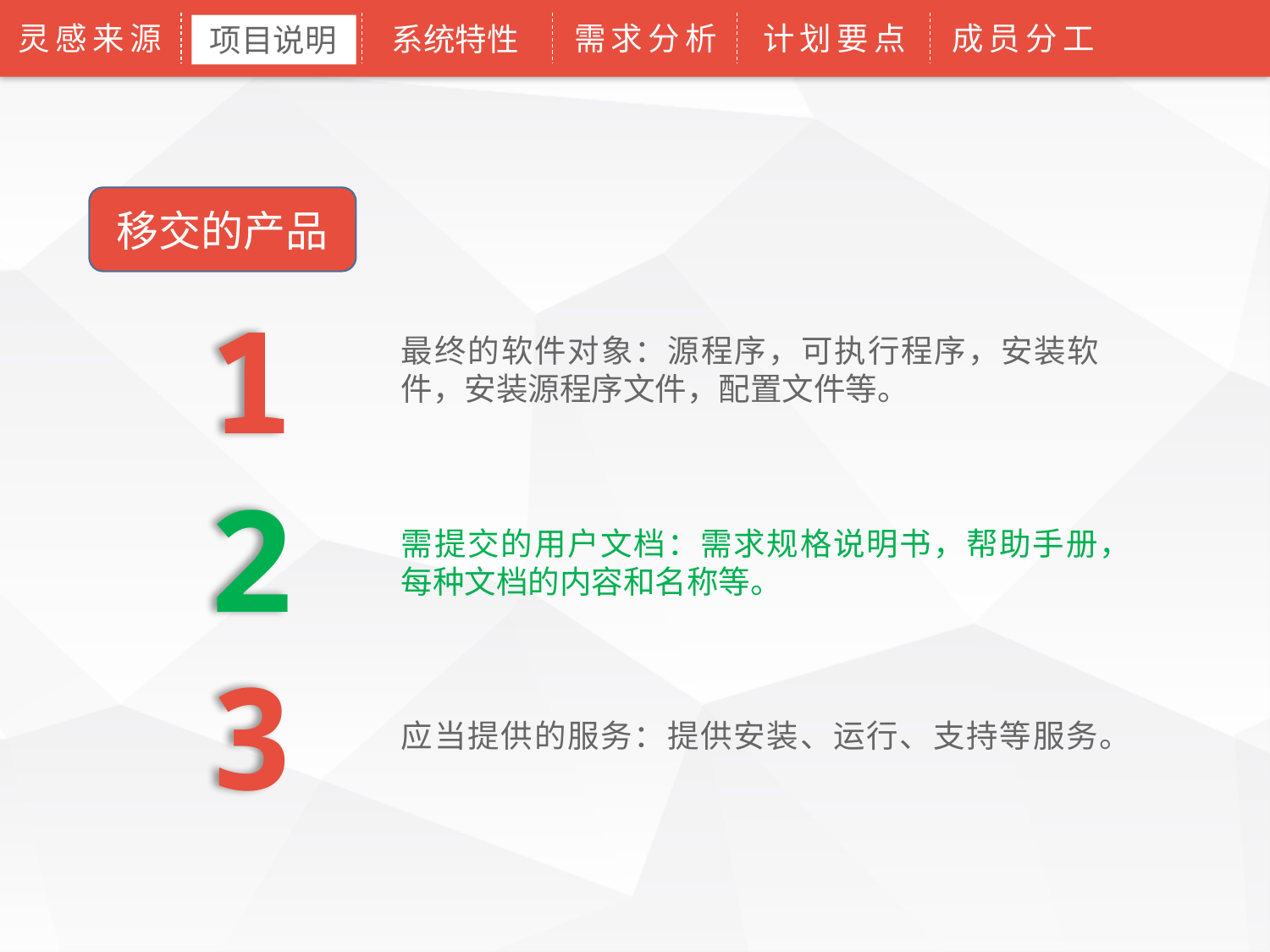

灵感来源
需求分析
计划要点
成员分工
系统特性
项目说明

移交的产品
1
最终的软件对象：源程序，可执行程序，安装软件，安装源程序文件，配置文件等。
2
需提交的用户文档：需求规格说明书，帮助手册，每种文档的内容和名称等。
3
应当提供的服务：提供安装、运行、支持等服务。